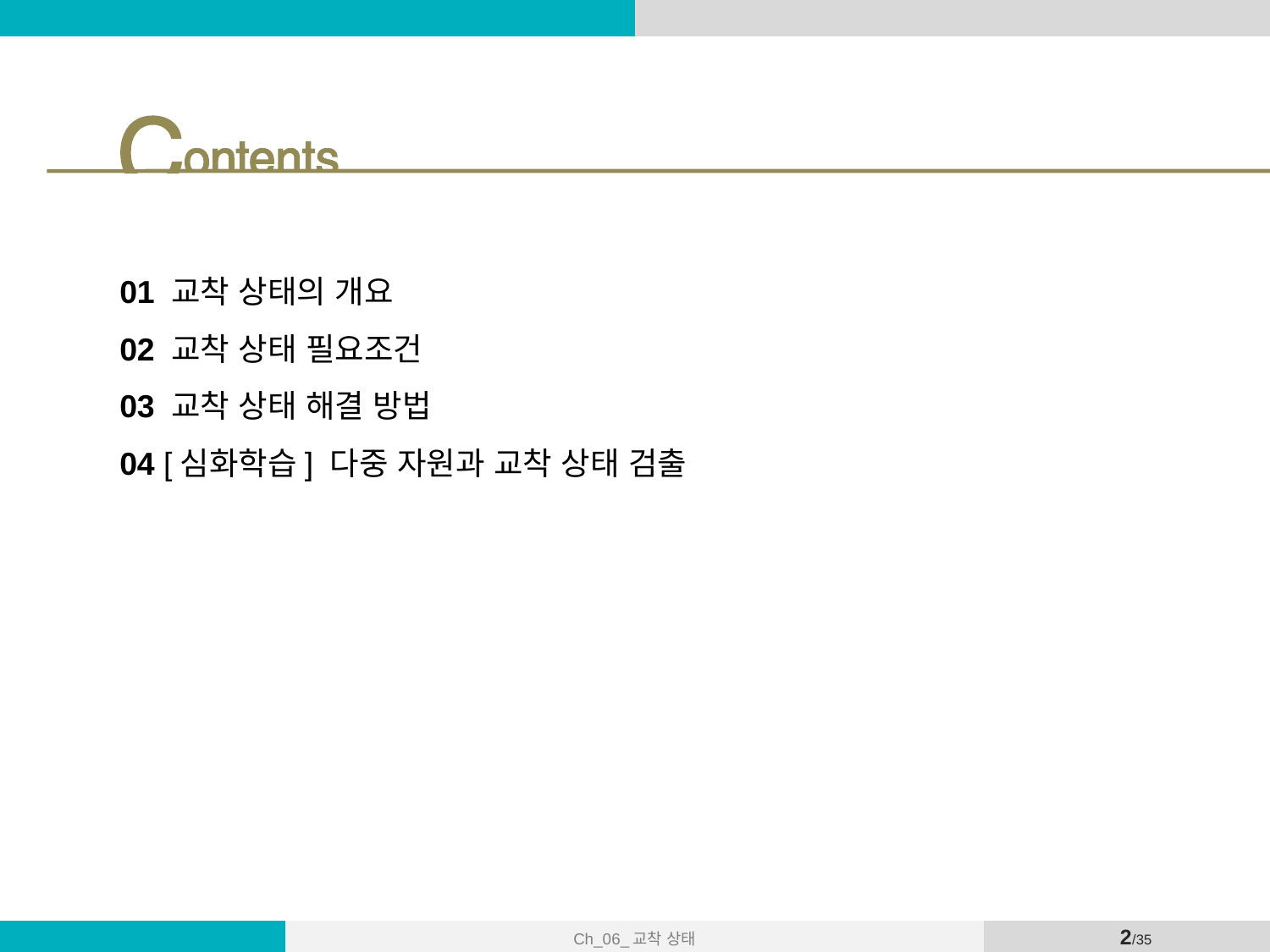

01 교착 상태의 개요
02 교착 상태 필요조건
03 교착 상태 해결 방법
04 [심화학습] 다중 자원과 교착 상태 검출